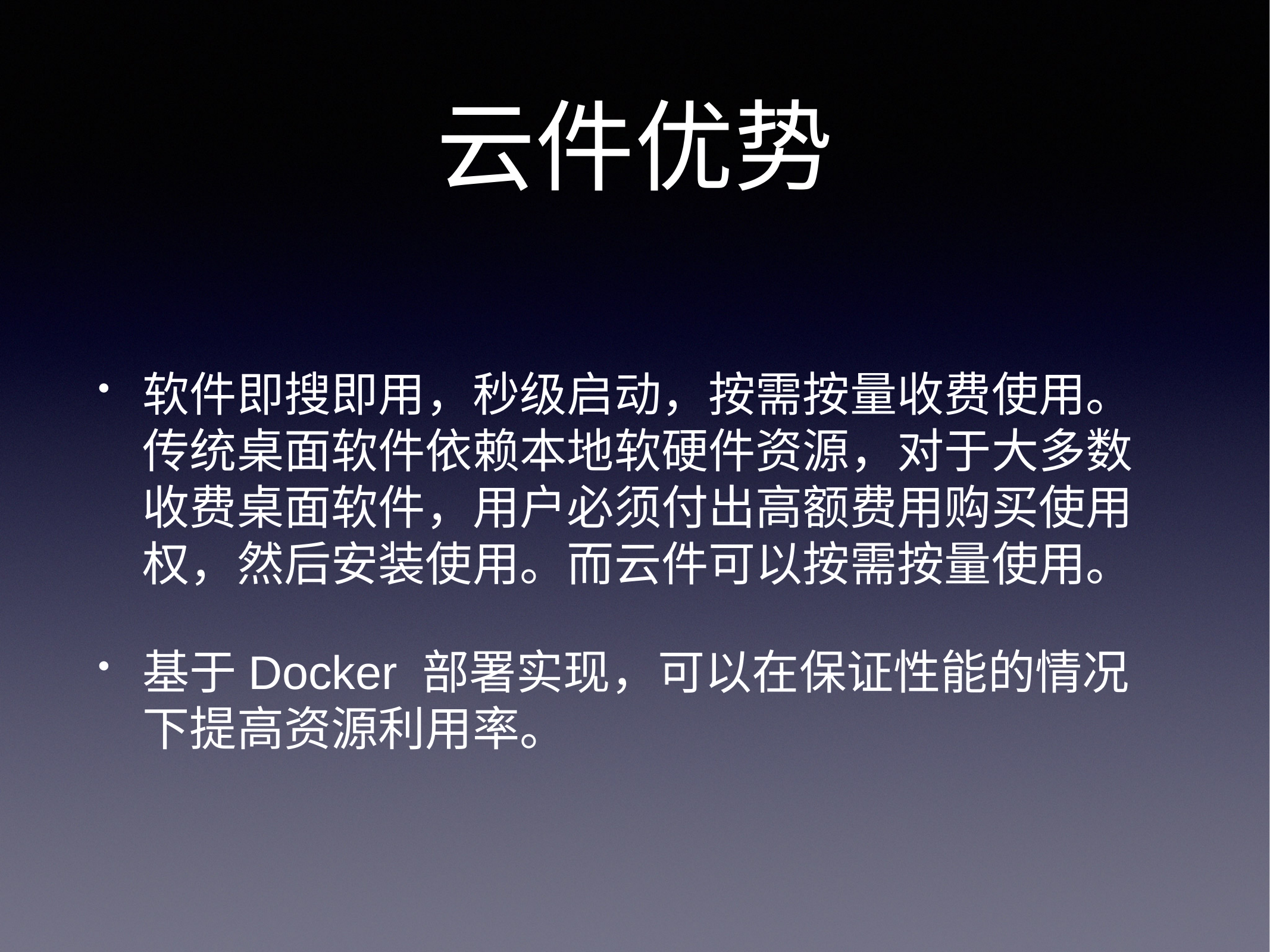

# 云件优势
软件即搜即用，秒级启动，按需按量收费使用。传统桌面软件依赖本地软硬件资源，对于大多数收费桌面软件，用户必须付出高额费用购买使用权，然后安装使用。而云件可以按需按量使用。
基于Docker 部署实现，可以在保证性能的情况下提高资源利用率。